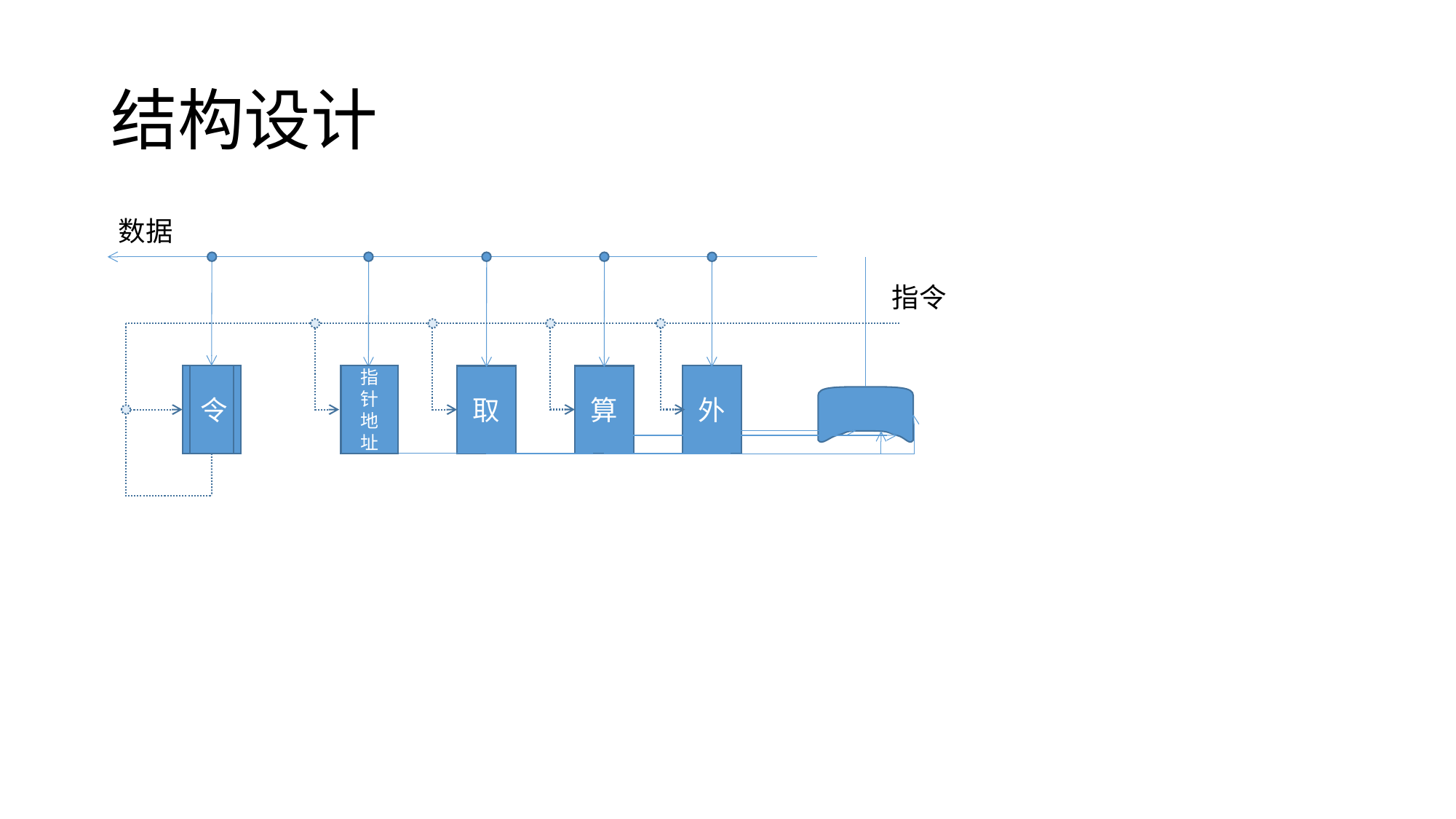

# 结构设计
数据

指令

指针地址
令
外
取
算